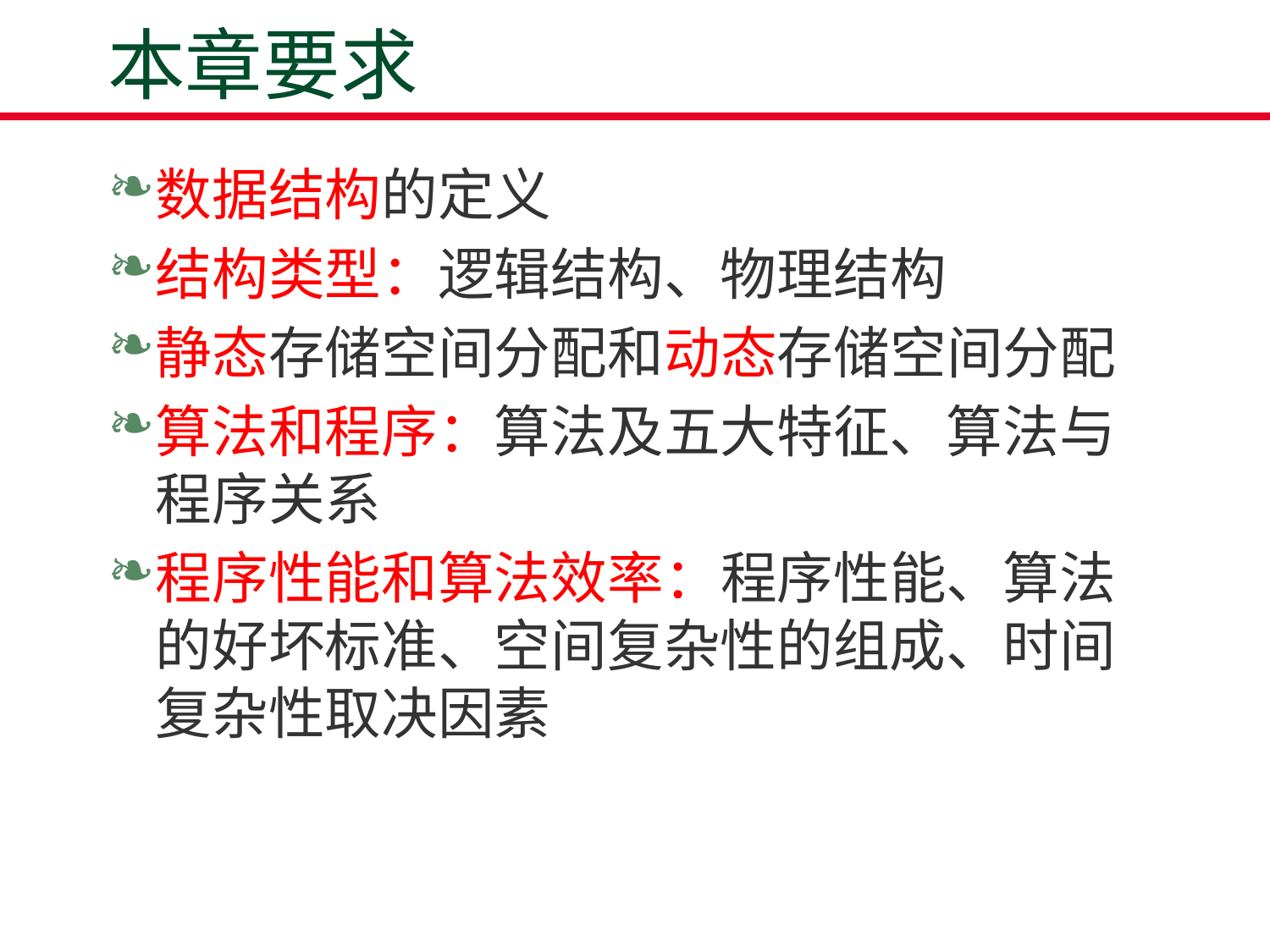

# 本章要求
数据结构的定义
结构类型：逻辑结构、物理结构
静态存储空间分配和动态存储空间分配
算法和程序：算法及五大特征、算法与程序关系
程序性能和算法效率：程序性能、算法的好坏标准、空间复杂性的组成、时间复杂性取决因素